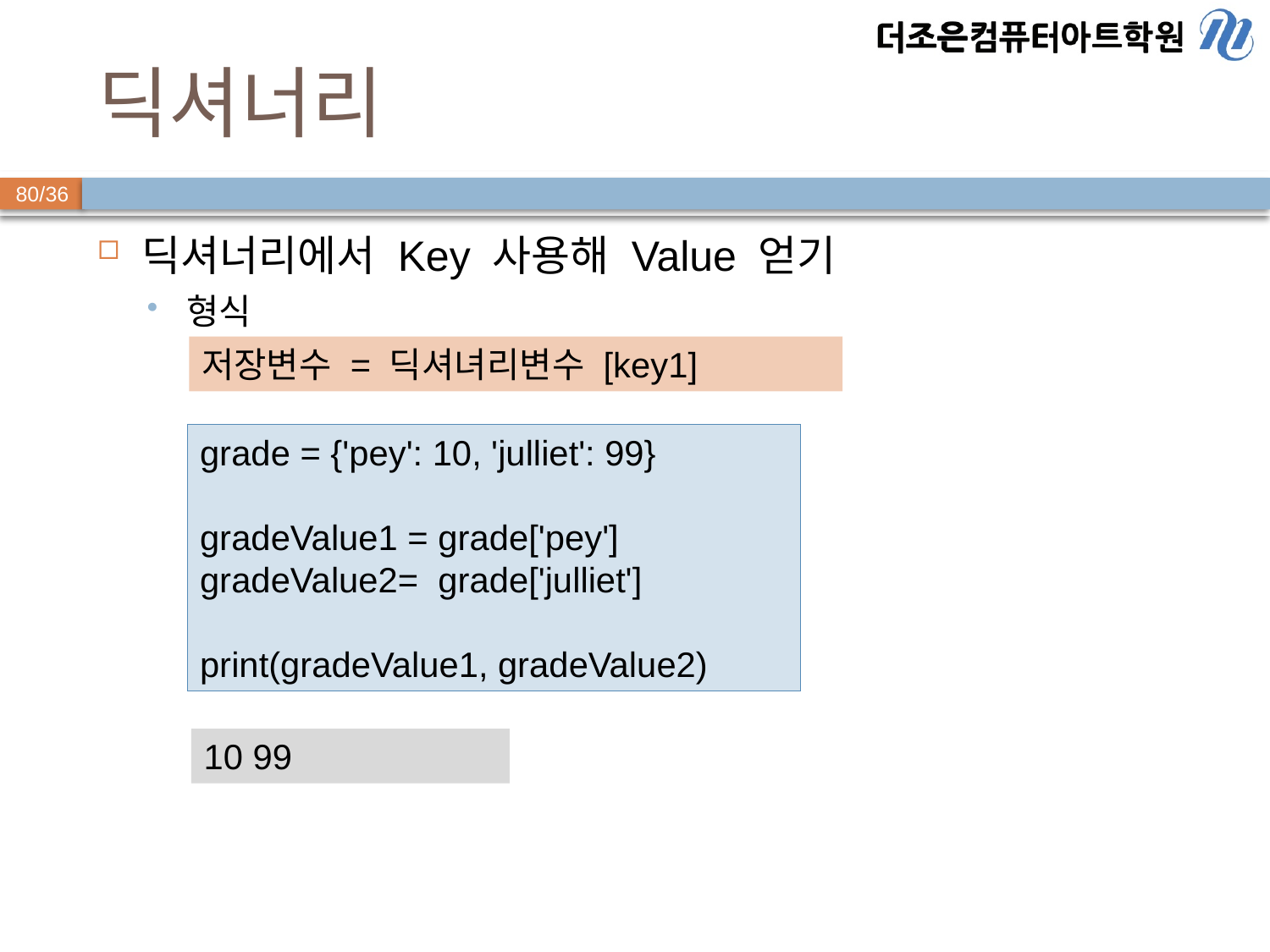

# 딕셔너리
딕셔너리에서 Key 사용해 Value 얻기
형식

저장변수 = 딕셔녀리변수 [key1]
grade = {'pey': 10, 'julliet': 99}

gradeValue1 = grade['pey']
gradeValue2=  grade['julliet']

print(gradeValue1, gradeValue2)
10 99